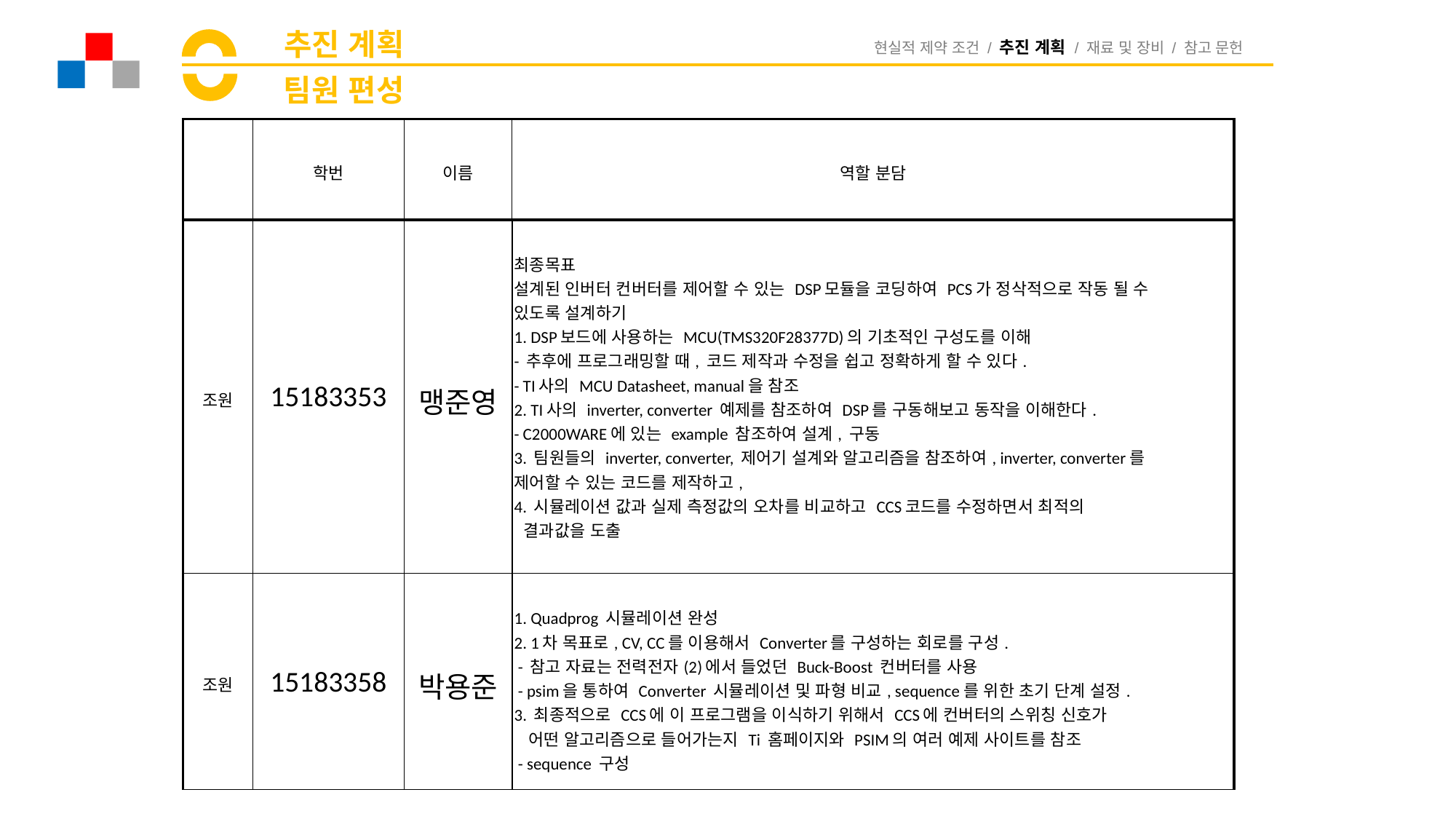

# 추진 계획
현실적 제약 조건 / 추진 계획 / 재료 및 장비 / 참고 문헌

팀원 편성
|  | 학번 | 이름 | 역할 분담 |
| --- | --- | --- | --- |
| 조원 | 15183353 | 맹준영 | 최종목표 설계된 인버터 컨버터를 제어할 수 있는 DSP모듈을 코딩하여 PCS가 정삭적으로 작동 될 수 있도록 설계하기 1. DSP보드에 사용하는 MCU(TMS320F28377D)의 기초적인 구성도를 이해 - 추후에 프로그래밍할 때, 코드 제작과 수정을 쉽고 정확하게 할 수 있다. - TI사의 MCU Datasheet, manual을 참조 2. TI사의 inverter, converter 예제를 참조하여 DSP를 구동해보고 동작을 이해한다. - C2000WARE에 있는 example 참조하여 설계, 구동 3. 팀원들의 inverter, converter, 제어기 설계와 알고리즘을 참조하여, inverter, converter를 제어할 수 있는 코드를 제작하고, 4. 시뮬레이션 값과 실제 측정값의 오차를 비교하고 CCS코드를 수정하면서 최적의 결과값을 도출 |
| 조원 | 15183358 | 박용준 | 1. Quadprog 시뮬레이션 완성 2. 1차 목표로, CV, CC를 이용해서 Converter를 구성하는 회로를 구성. - 참고 자료는 전력전자(2)에서 들었던 Buck-Boost 컨버터를 사용 - psim을 통하여 Converter 시뮬레이션 및 파형 비교, sequence를 위한 초기 단계 설정. 3. 최종적으로 CCS에 이 프로그램을 이식하기 위해서 CCS에 컨버터의 스위칭 신호가 어떤 알고리즘으로 들어가는지 Ti 홈페이지와 PSIM의 여러 예제 사이트를 참조 - sequence 구성 |